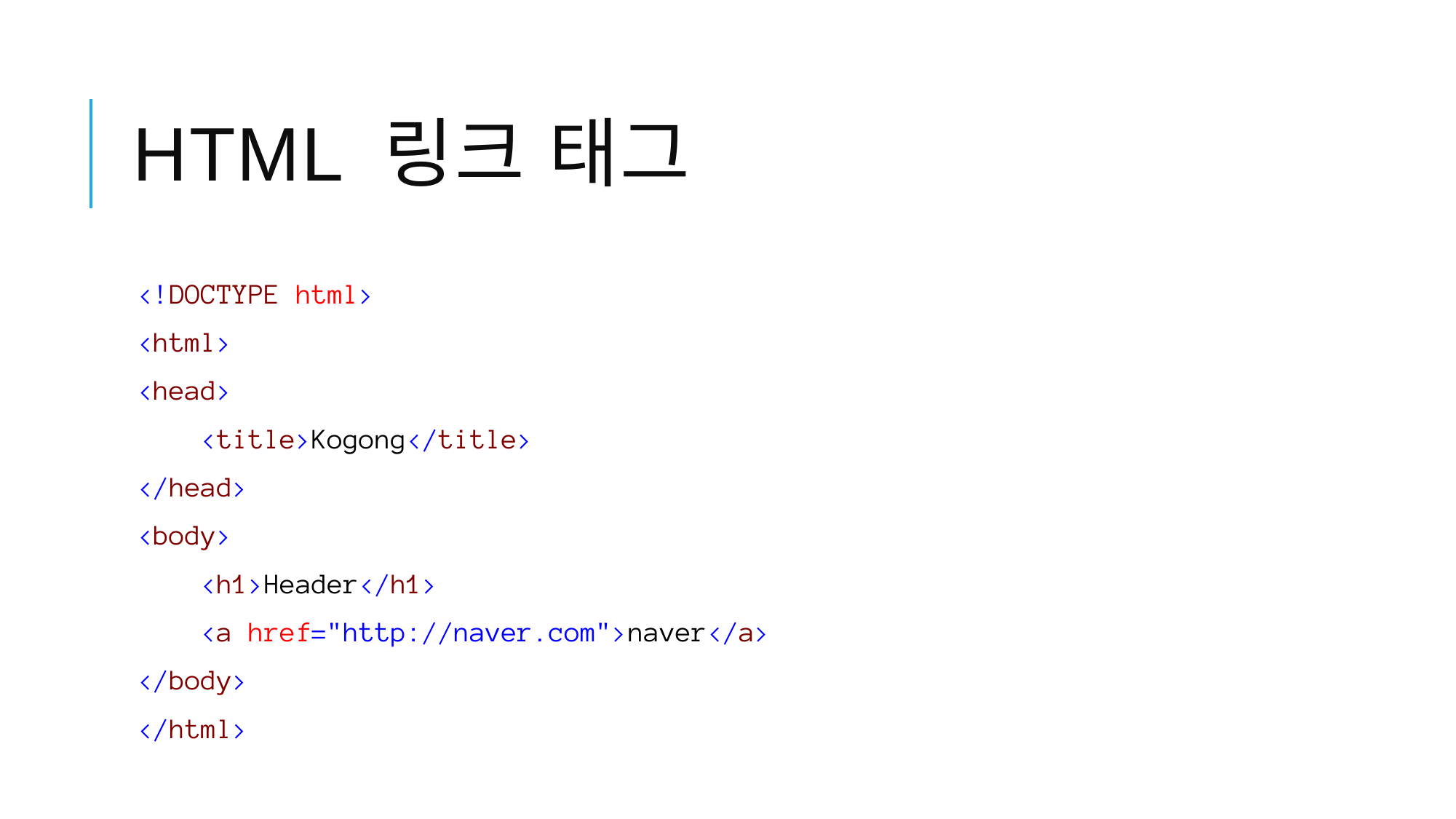

# HTML 링크 태그
<!DOCTYPE html>
<html>
<head>
    <title>Kogong</title>
</head>
<body>
    <h1>Header</h1>
    <a href="http://naver.com">naver</a>
</body>
</html>